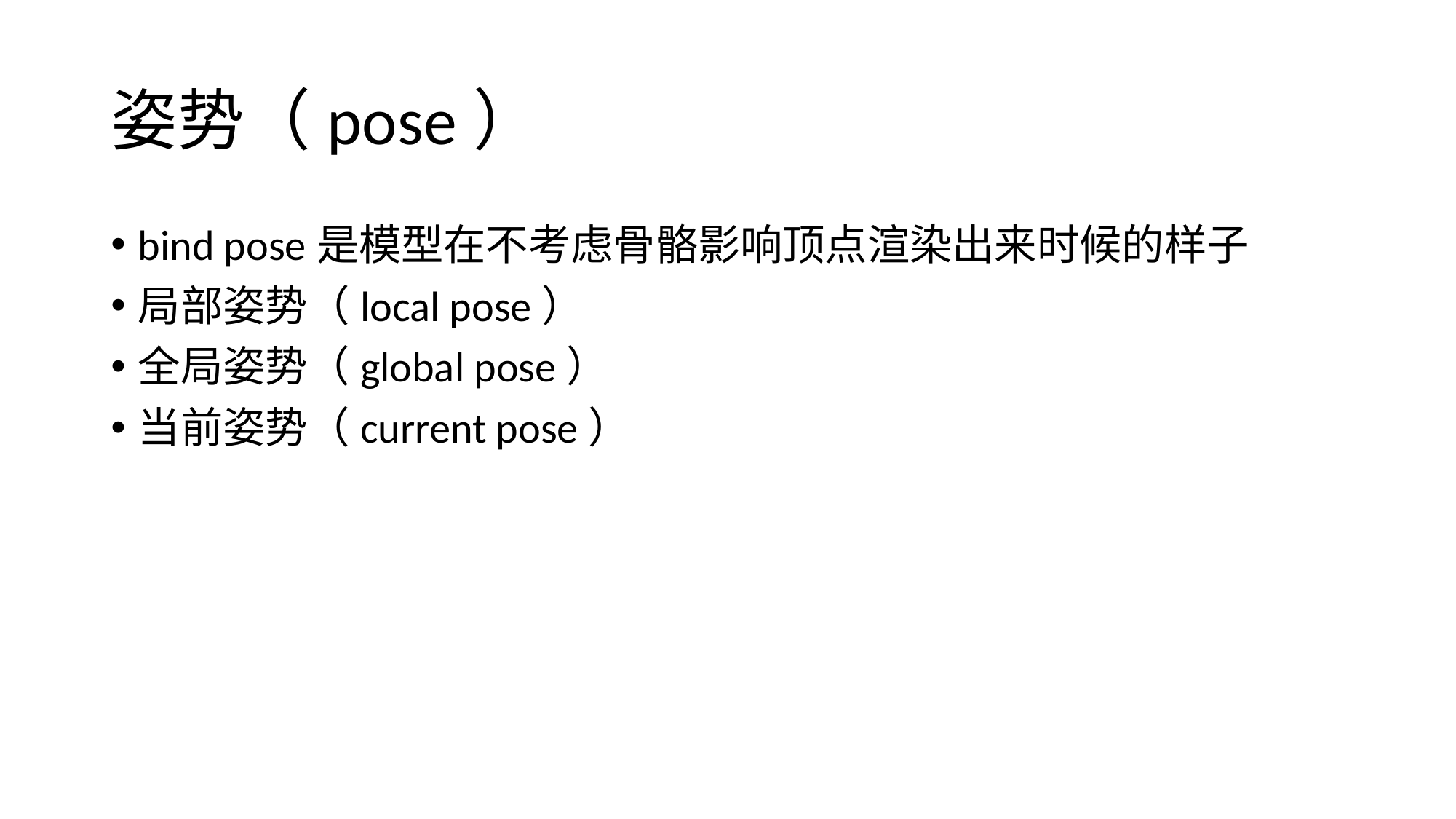

# 姿势（pose）
bind pose是模型在不考虑骨骼影响顶点渲染出来时候的样子
局部姿势（local pose）
全局姿势（global pose）
当前姿势（current pose）